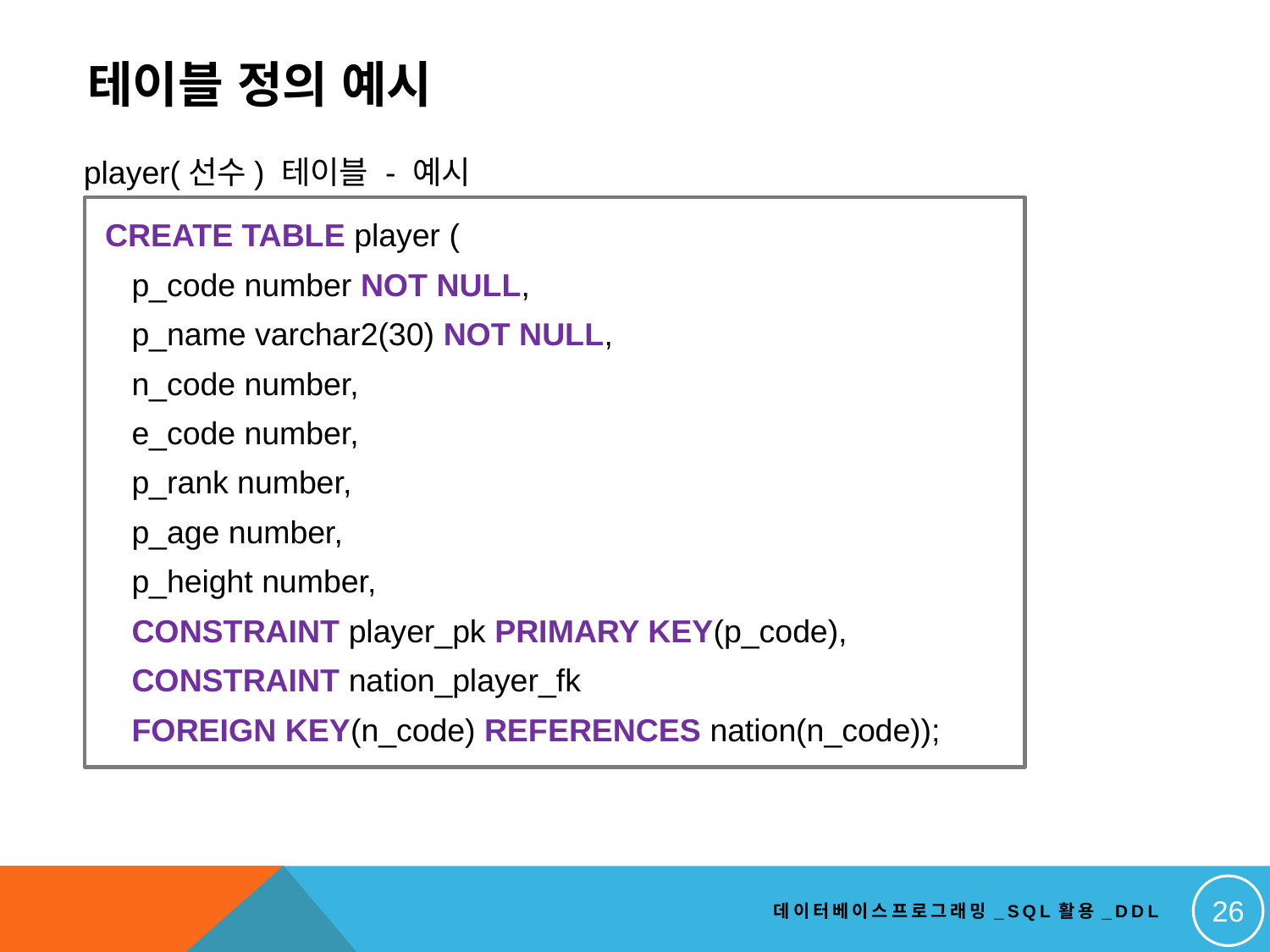

# 테이블 정의 예시
player(선수) 테이블 - 예시
CREATE TABLE player (
   p_code number NOT NULL,
   p_name varchar2(30) NOT NULL,
   n_code number,
   e_code number,
   p_rank number,
   p_age number,
   p_height number,
   CONSTRAINT player_pk PRIMARY KEY(p_code),
   CONSTRAINT nation_player_fk
   FOREIGN KEY(n_code) REFERENCES nation(n_code));
26
데이터베이스프로그래밍_SQL활용_DDL